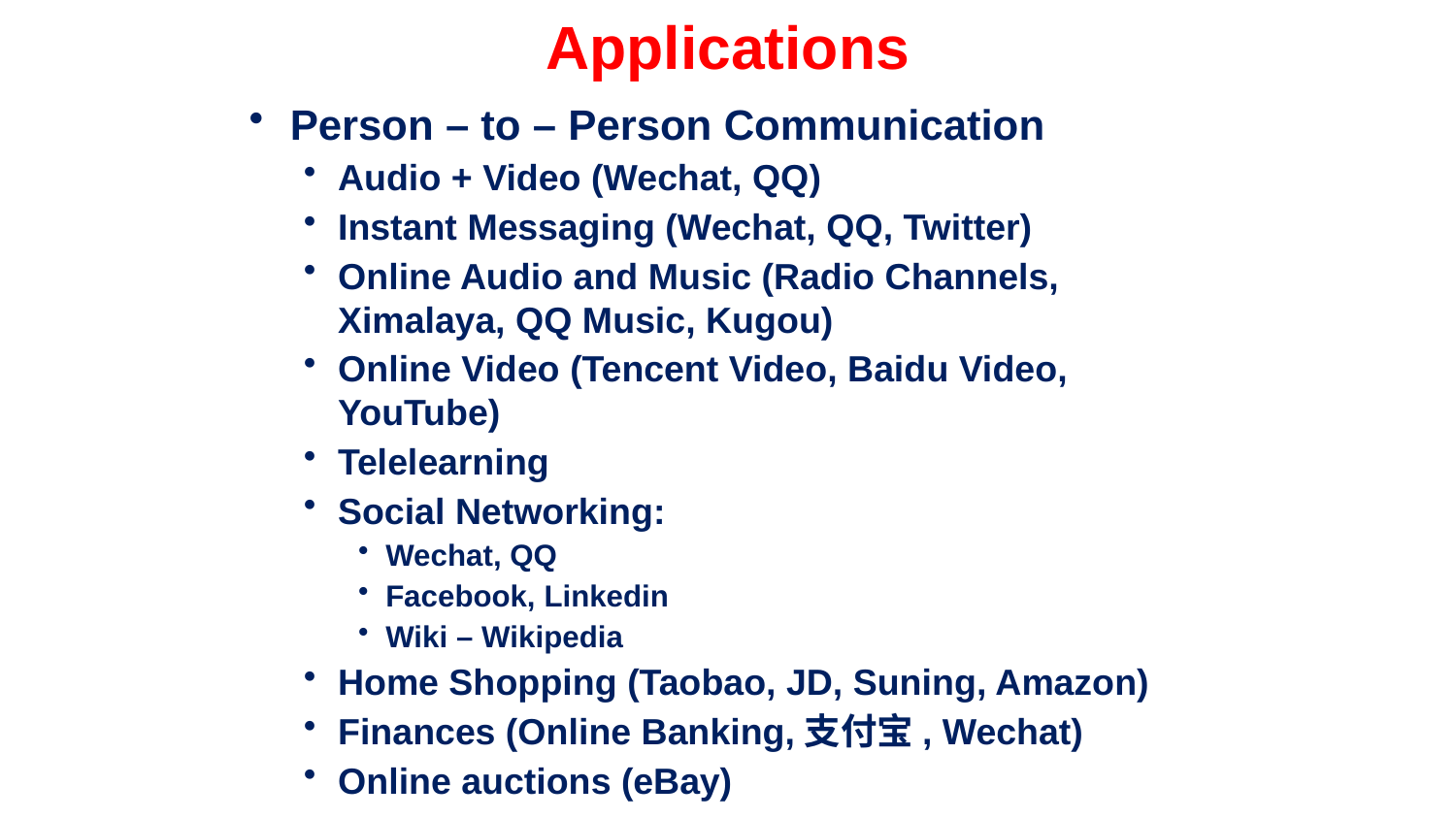

# Applications
Person – to – Person Communication
Audio + Video (Wechat, QQ)
Instant Messaging (Wechat, QQ, Twitter)
Online Audio and Music (Radio Channels, Ximalaya, QQ Music, Kugou)
Online Video (Tencent Video, Baidu Video, YouTube)
Telelearning
Social Networking:
Wechat, QQ
Facebook, Linkedin
Wiki – Wikipedia
Home Shopping (Taobao, JD, Suning, Amazon)
Finances (Online Banking,支付宝, Wechat)
Online auctions (eBay)